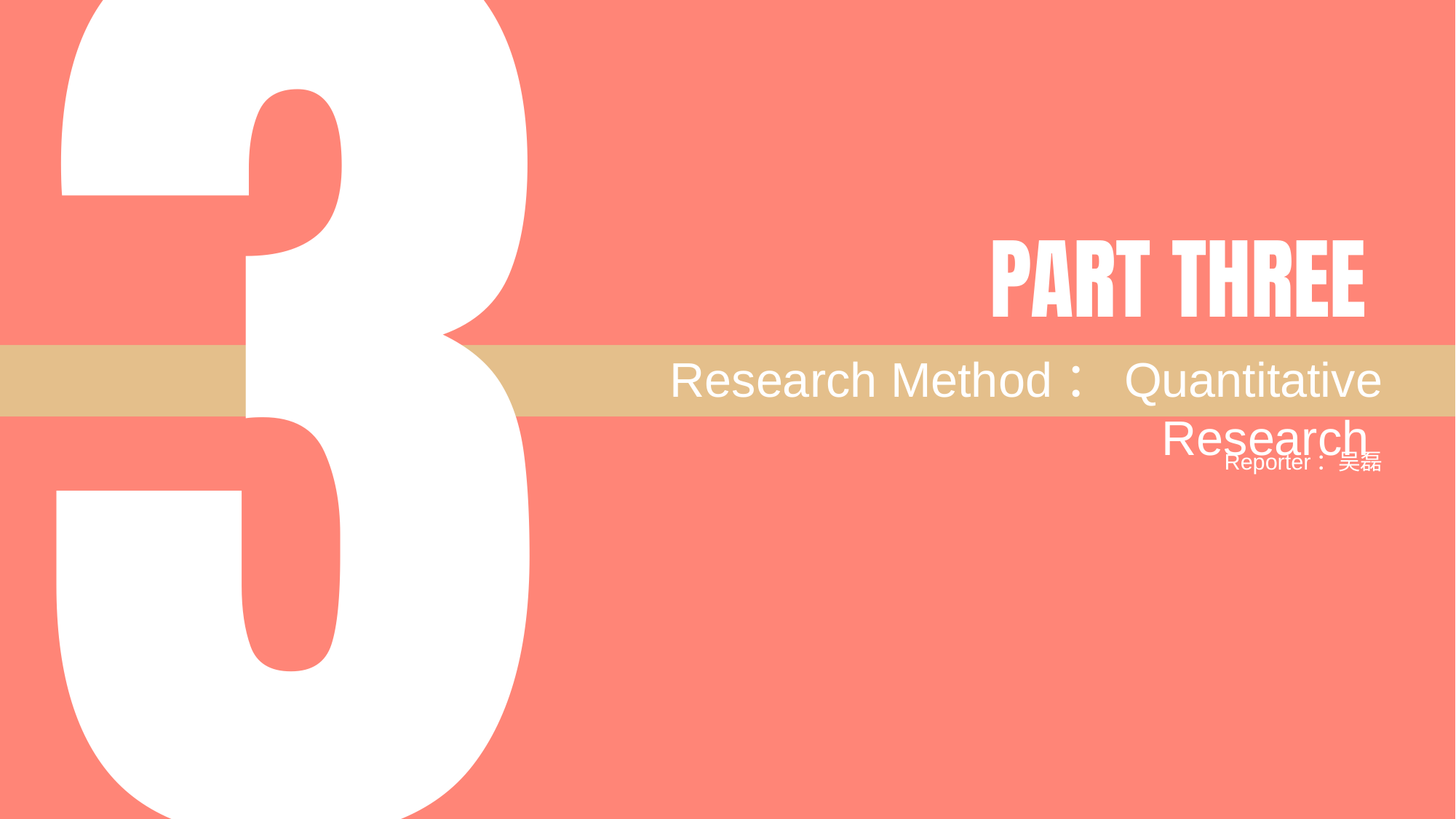

3
PART THREE

Research Method：Quantitative Research

Reporter：吴磊